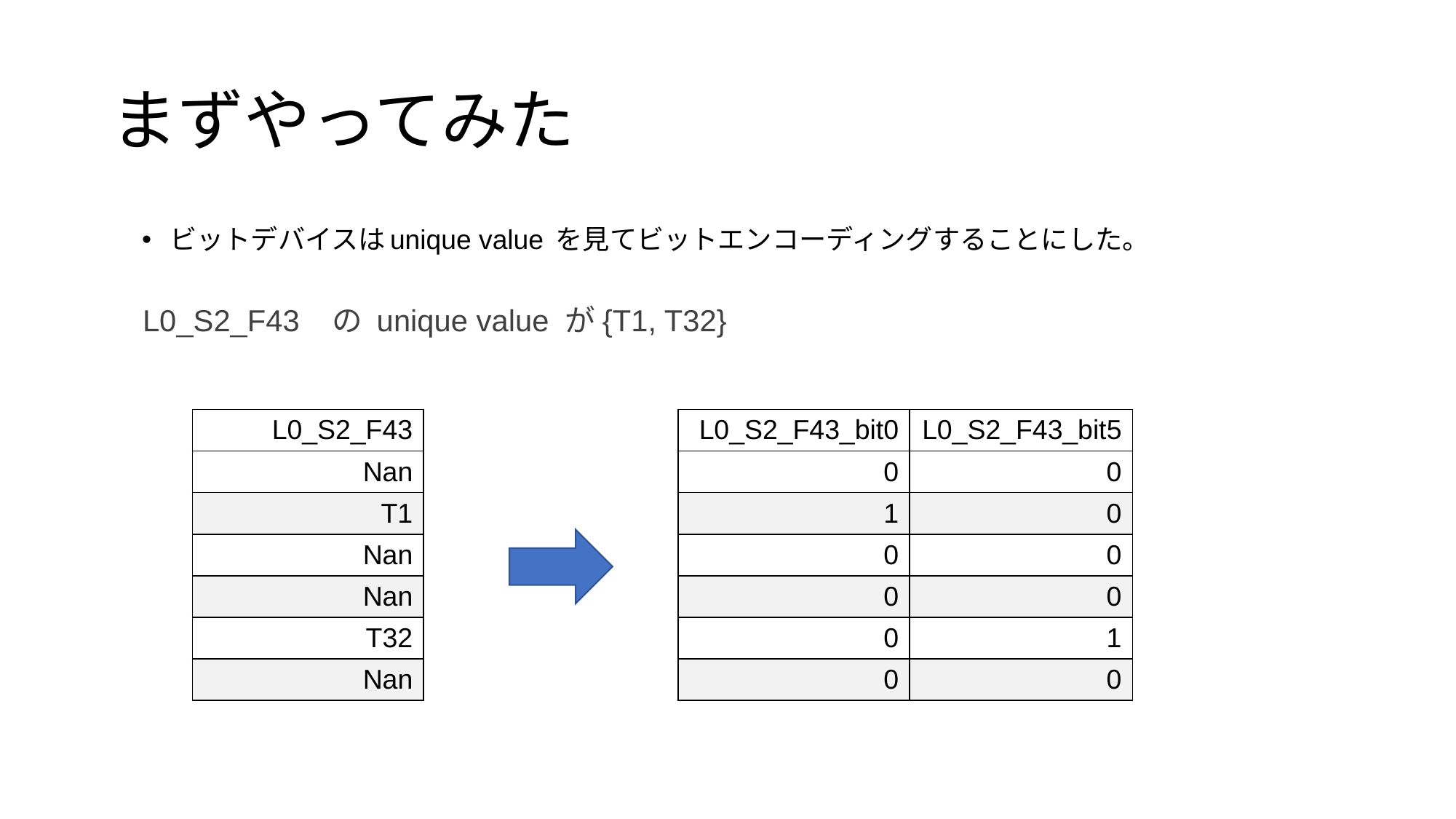

# まずやってみた
ビットデバイスはunique value を見てビットエンコーディングすることにした。
L0_S2_F43   の unique value が{T1, T32}
| L0\_S2\_F43 |
| --- |
| Nan |
| T1 |
| Nan |
| Nan |
| T32 |
| Nan |
| L0\_S2\_F43\_bit0 | L0\_S2\_F43\_bit5 |
| --- | --- |
| 0 | 0 |
| 1 | 0 |
| 0 | 0 |
| 0 | 0 |
| 0 | 1 |
| 0 | 0 |